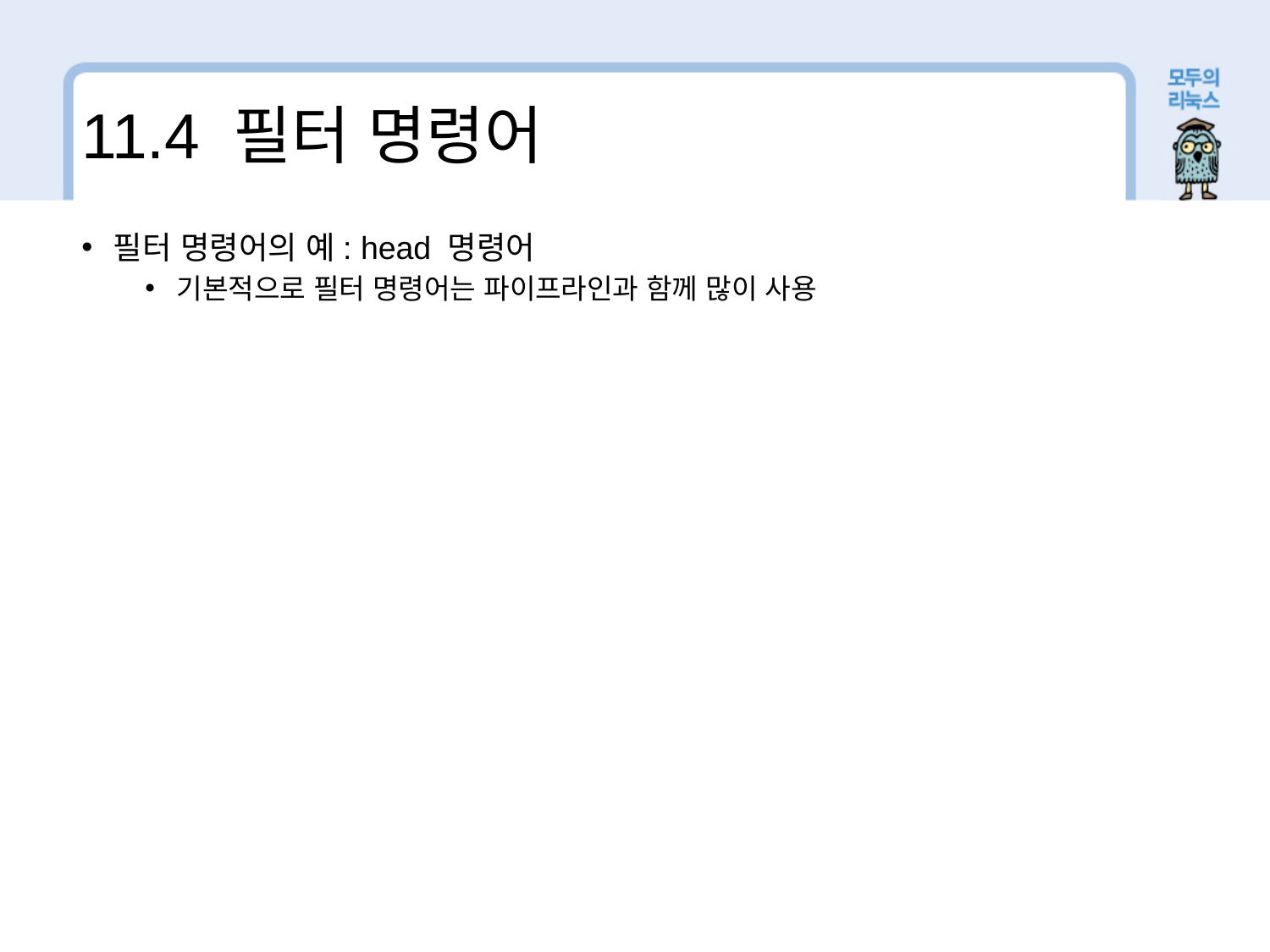

11.4 필터 명령어
필터 명령어의 예: head 명령어
기본적으로 필터 명령어는 파이프라인과 함께 많이 사용